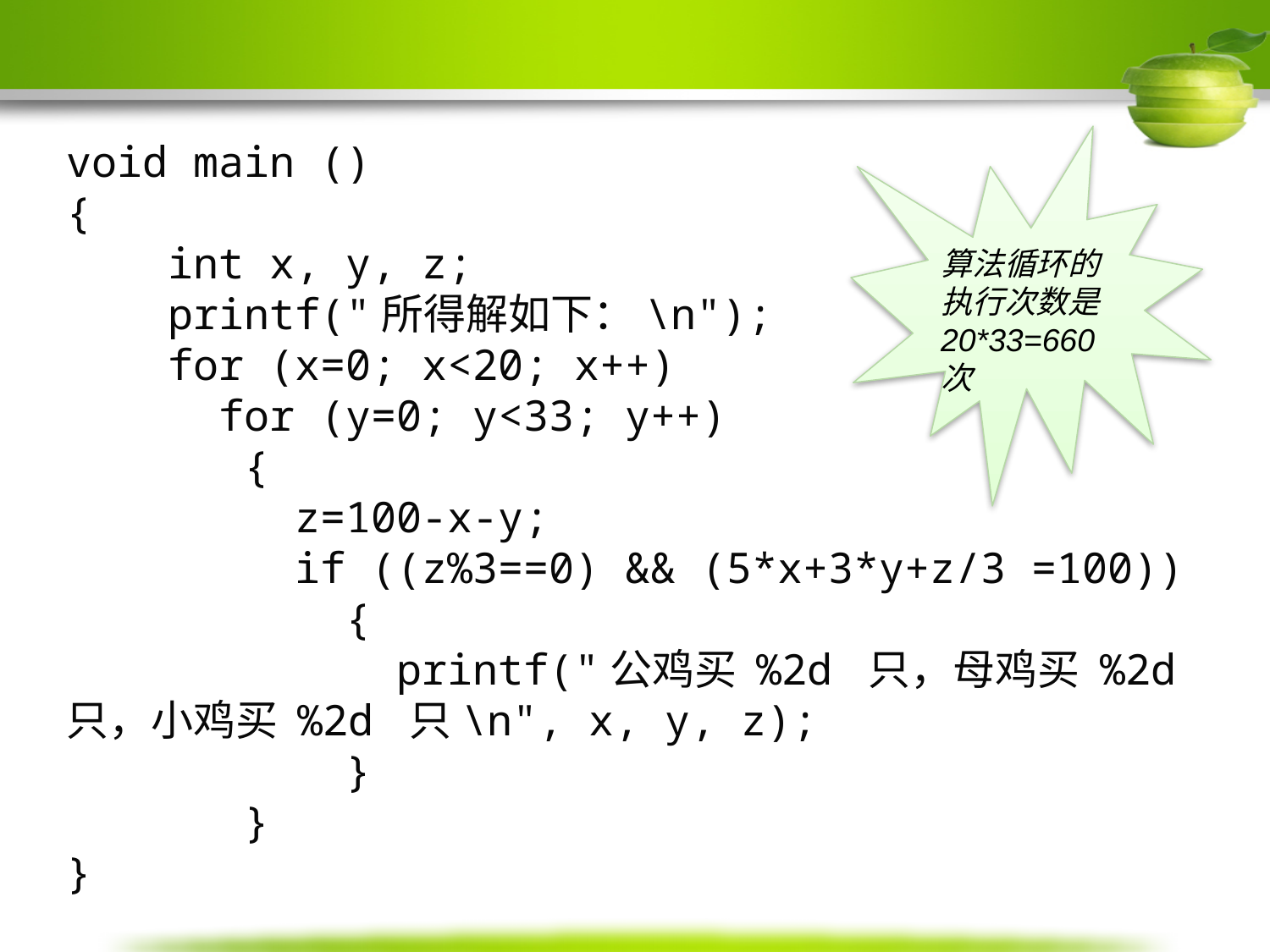

算法循环的执行次数是20*33=660次
void main ()
{
    int x, y, z;
    printf("所得解如下：\n");
    for (x=0; x<20; x++)
      for (y=0; y<33; y++)
       {
         z=100-x-y;
         if ((z%3==0) && (5*x+3*y+z/3 =100))
           {
             printf("公鸡买 %2d 只，母鸡买 %2d 只，小鸡买 %2d 只\n", x, y, z);
           }
       }
}